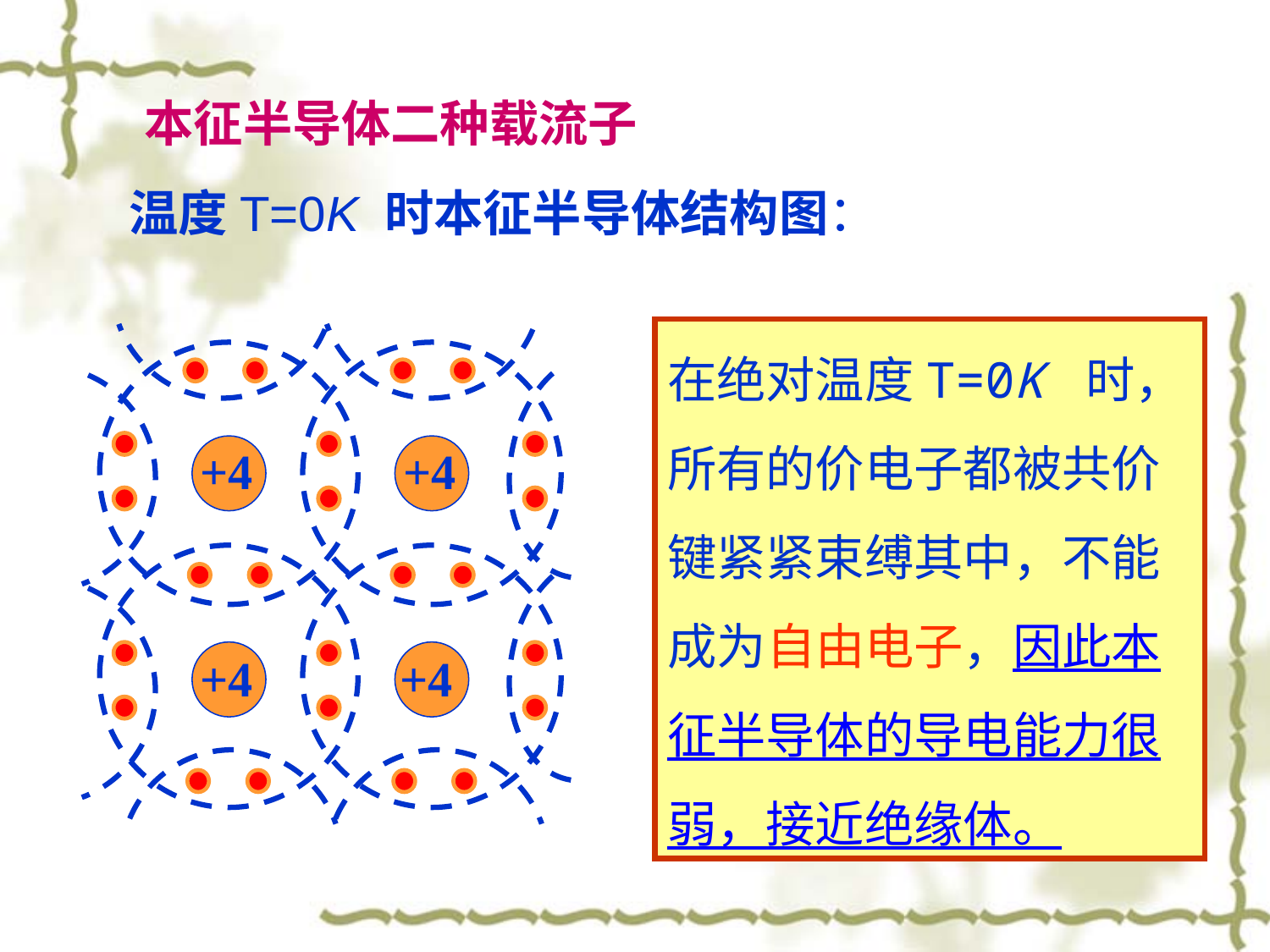

本征半导体二种载流子
温度T=0K 时本征半导体结构图：

+4
+4

+4
+4

在绝对温度T=0K 时，所有的价电子都被共价键紧紧束缚其中，不能成为自由电子，因此本征半导体的导电能力很弱，接近绝缘体。
6